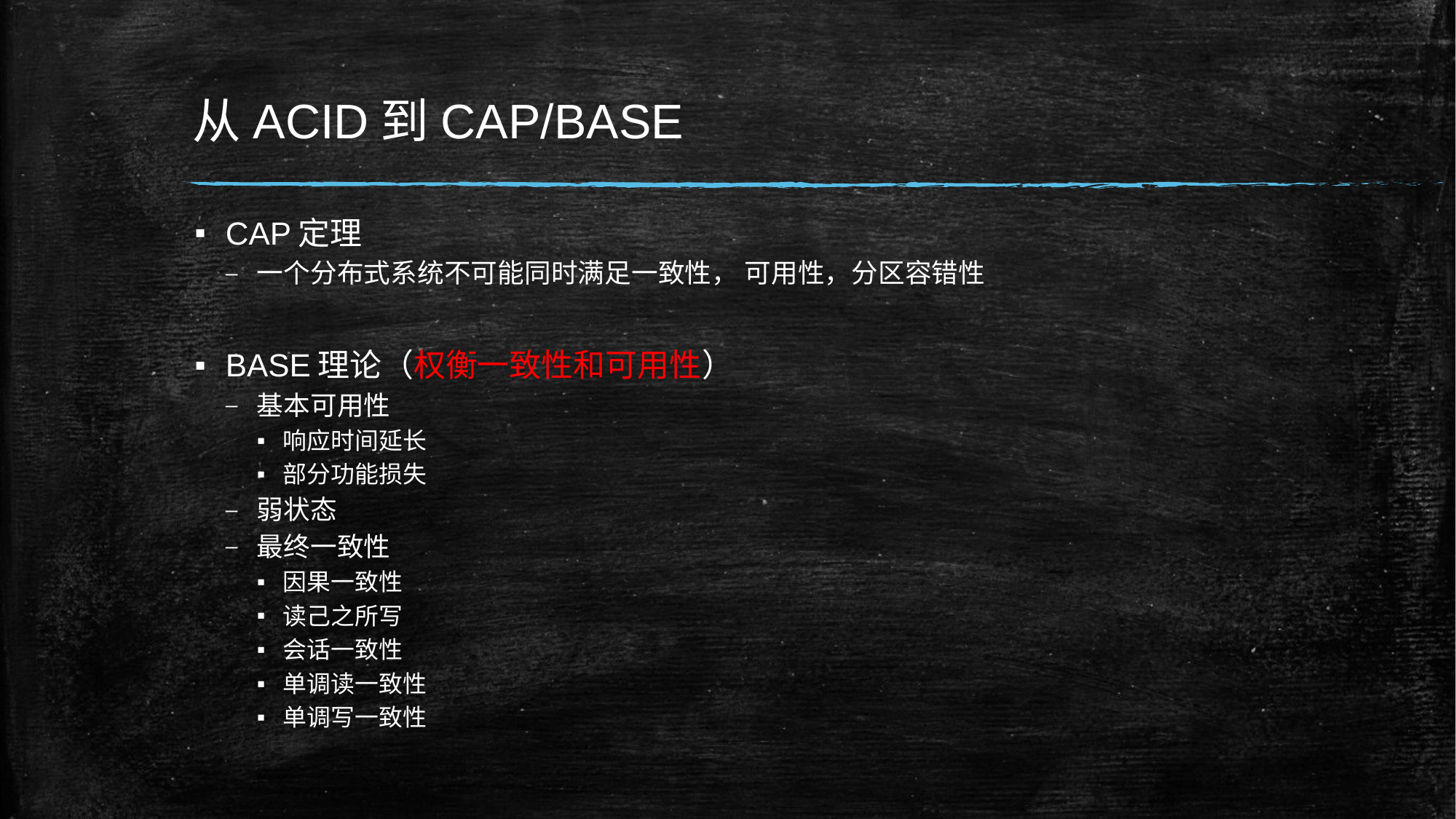

# 从ACID到CAP/BASE
CAP定理
一个分布式系统不可能同时满足一致性， 可用性，分区容错性

BASE理论（权衡一致性和可用性）
基本可用性
响应时间延长
部分功能损失
弱状态
最终一致性
因果一致性
读己之所写
会话一致性
单调读一致性
单调写一致性